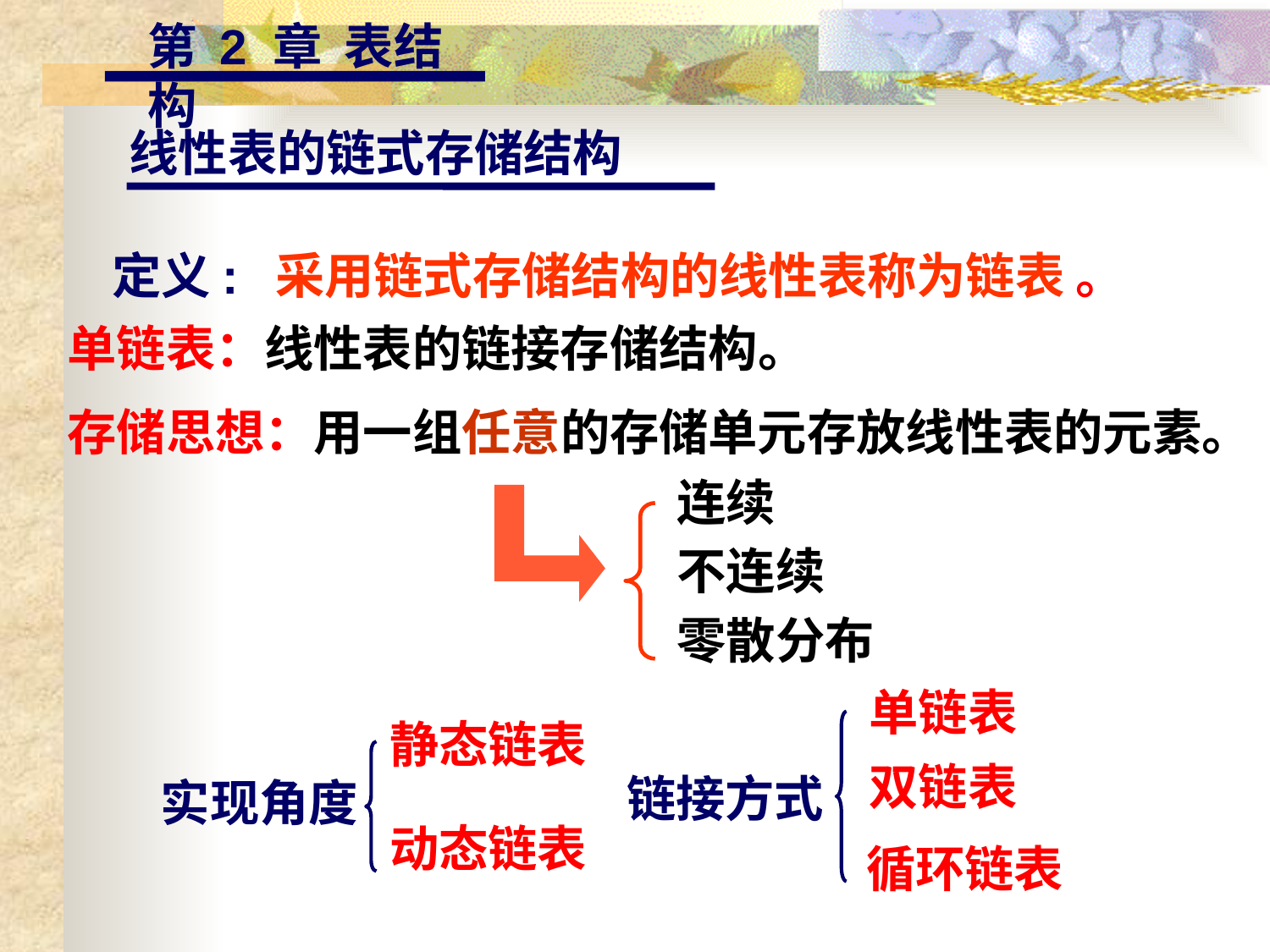

第 2 章  表结构

线性表的链式存储结构

定义:
采用链式存储结构的线性表称为链表 。
单链表：线性表的链接存储结构。
存储思想：用一组任意的存储单元存放线性表的元素。
连续
不连续
零散分布

单链表
静态链表

双链表
链接方式
实现角度
动态链表
循环链表